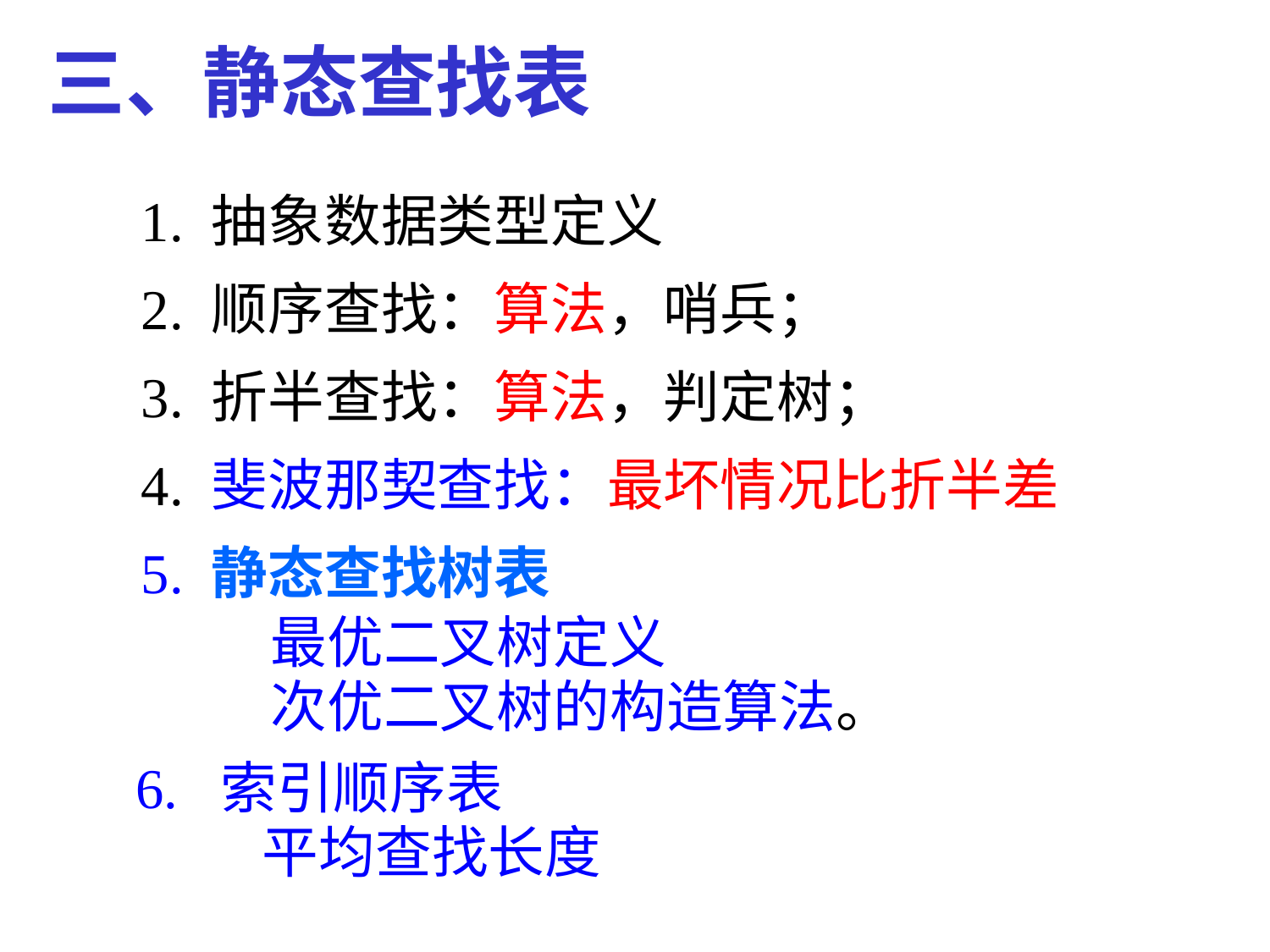

三、静态查找表
 1. 抽象数据类型定义
 2. 顺序查找：算法，哨兵；
 3. 折半查找：算法，判定树；
 4. 斐波那契查找：最坏情况比折半差
 5. 静态查找树表
    最优二叉树定义
    次优二叉树的构造算法。
 6.  索引顺序表
          平均查找长度